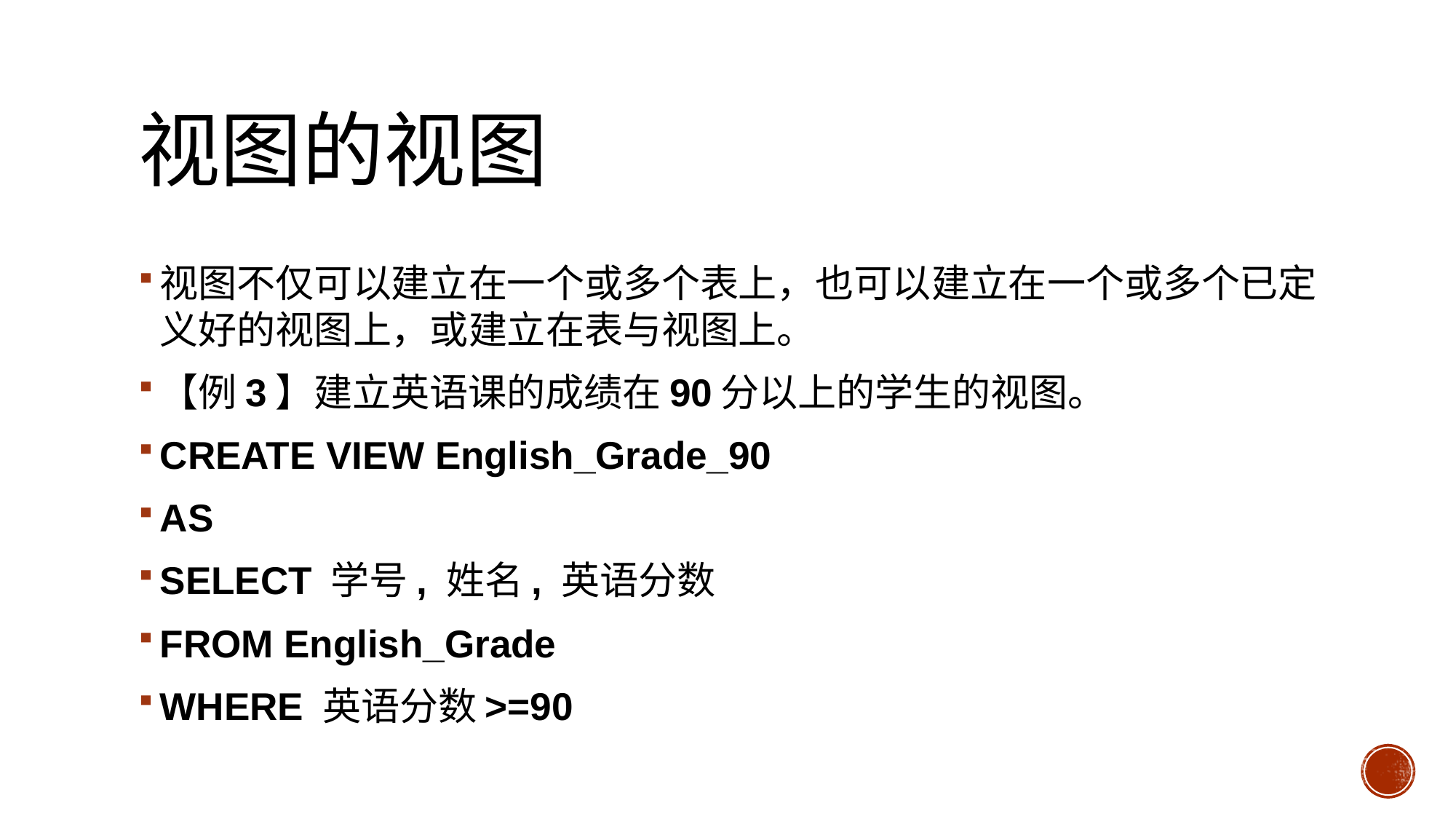

# 视图的视图
视图不仅可以建立在一个或多个表上，也可以建立在一个或多个已定义好的视图上，或建立在表与视图上。
【例3】建立英语课的成绩在90分以上的学生的视图。
CREATE VIEW English_Grade_90
AS
SELECT 学号, 姓名, 英语分数
FROM English_Grade
WHERE 英语分数>=90
28